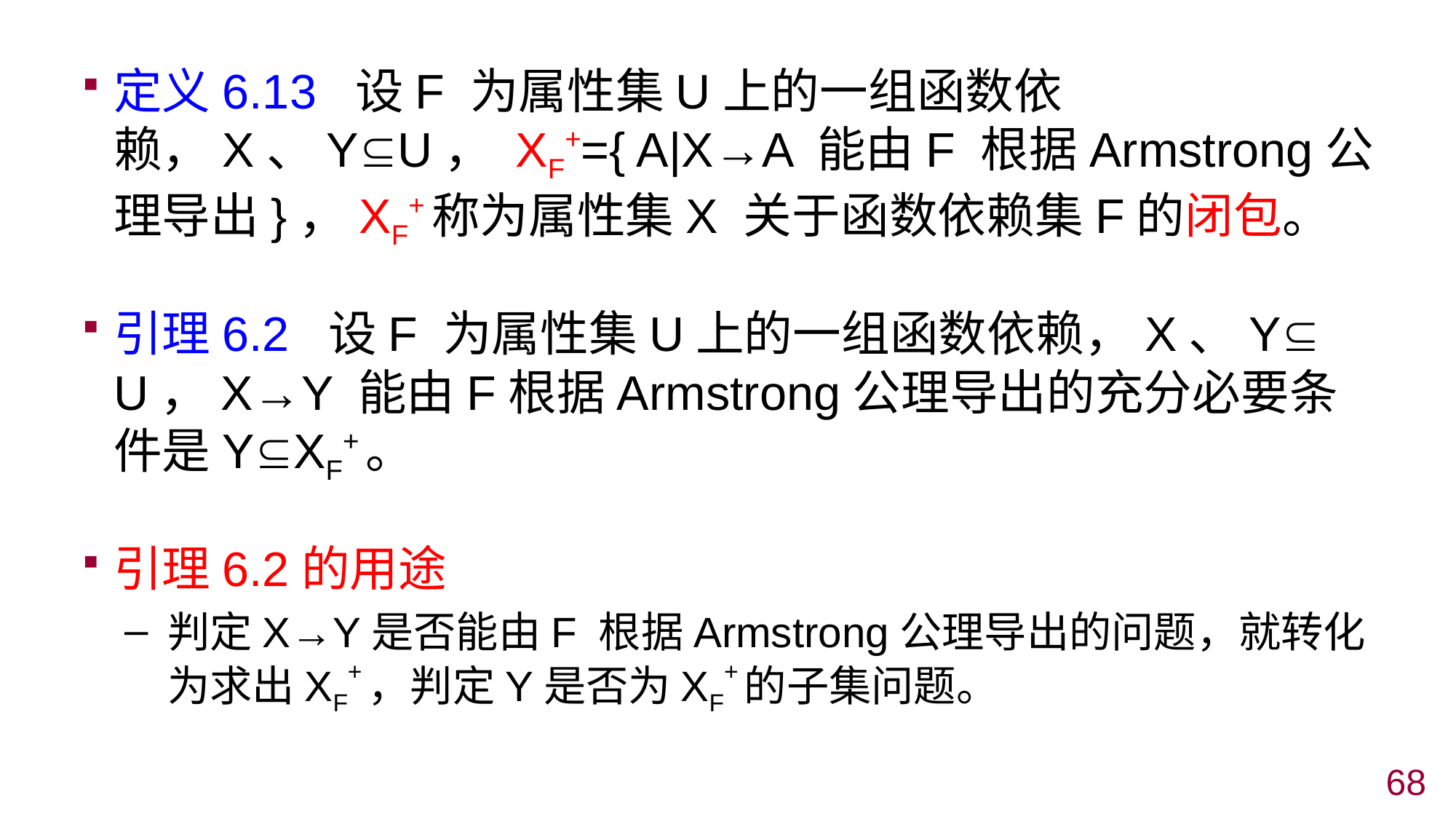

定义6.13  设F 为属性集U上的一组函数依赖，X、Y⊆U， XF+={ A|X→A 能由F 根据Armstrong公理导出}，XF+称为属性集X 关于函数依赖集F的闭包。

引理6.2  设F 为属性集U上的一组函数依赖，X、Y⊆ U，X→Y 能由F根据Armstrong公理导出的充分必要条件是Y⊆XF+。

引理6.2的用途
判定X→Y是否能由F 根据Armstrong公理导出的问题，就转化为求出XF+，判定Y是否为XF+的子集问题。
68